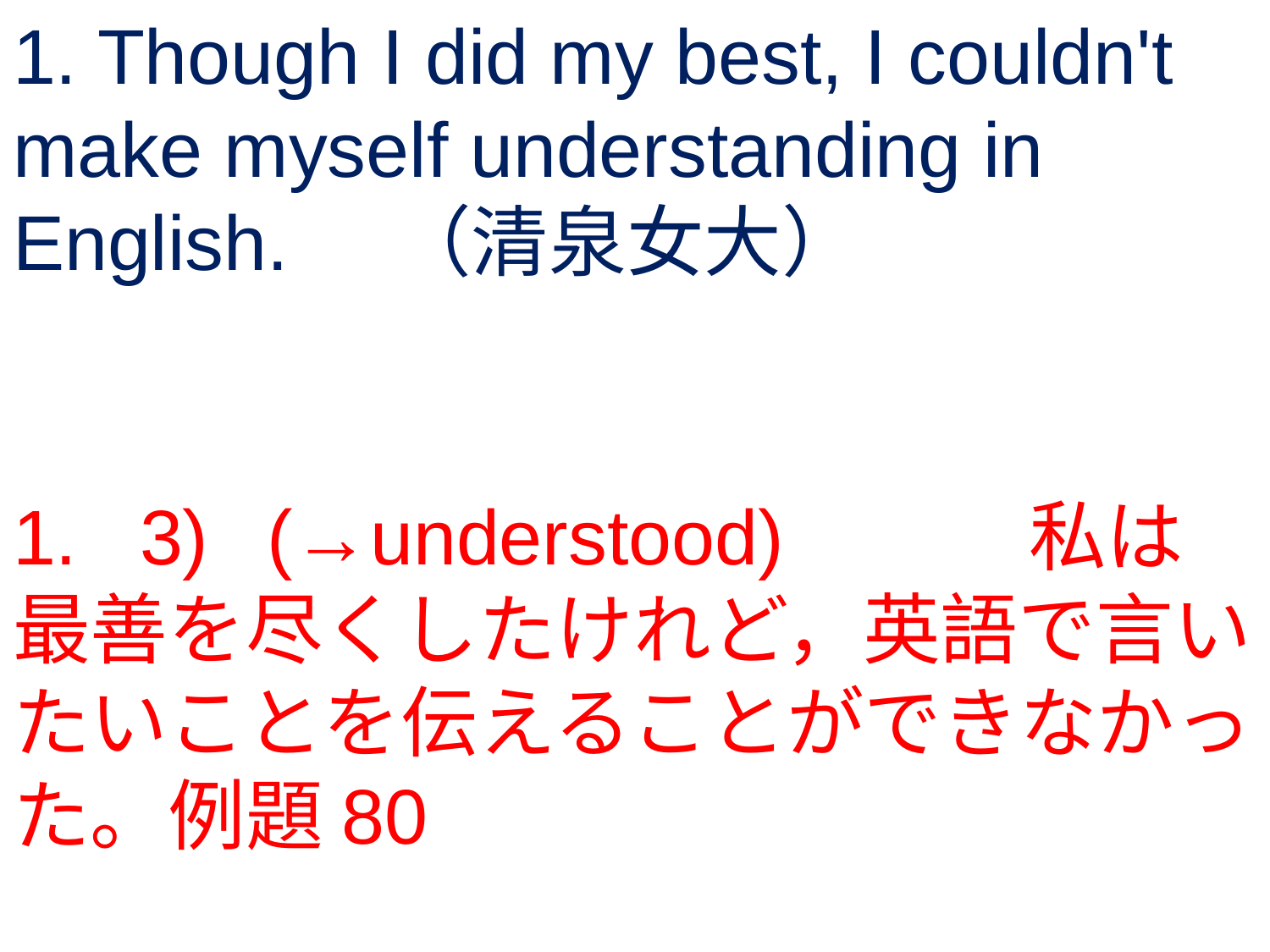

# 1. Though I did my best, I couldn't make myself understanding in English.	（清泉女大）
1.	3) 	(→understood)		私は最善を尽くしたけれど，英語で言いたいことを伝えることができなかった。例題80